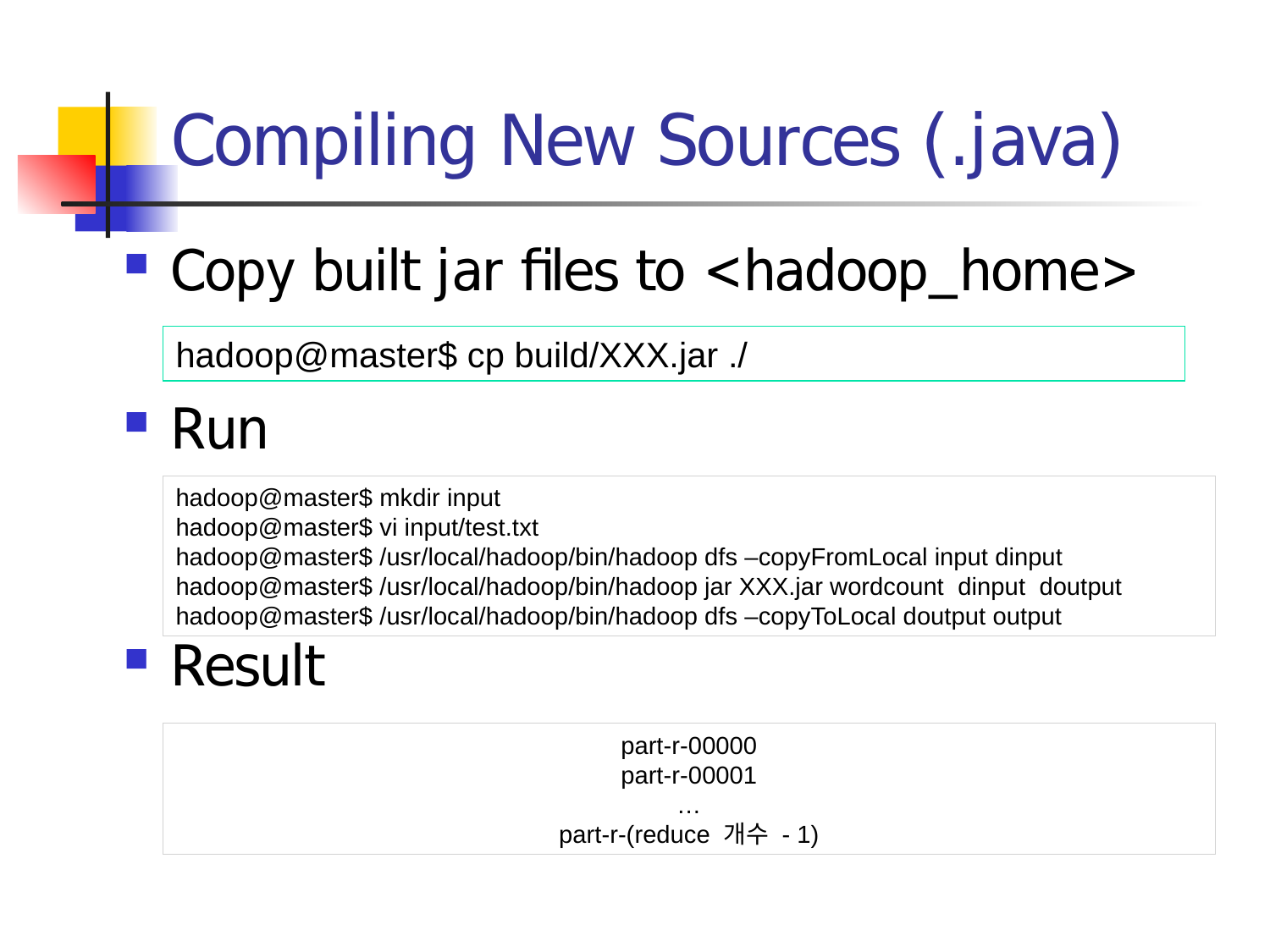

# Compiling New Sources (.java)
Copy built jar files to <hadoop_home>

Run

Result

hadoop@master$ cp build/XXX.jar ./
hadoop@master$ mkdir input
hadoop@master$ vi input/test.txt
hadoop@master$ /usr/local/hadoop/bin/hadoop dfs –copyFromLocal input dinput
hadoop@master$ /usr/local/hadoop/bin/hadoop jar XXX.jar wordcount  dinput  doutput
hadoop@master$ /usr/local/hadoop/bin/hadoop dfs –copyToLocal doutput output
part-r-00000
part-r-00001
…
part-r-(reduce 개수 - 1)